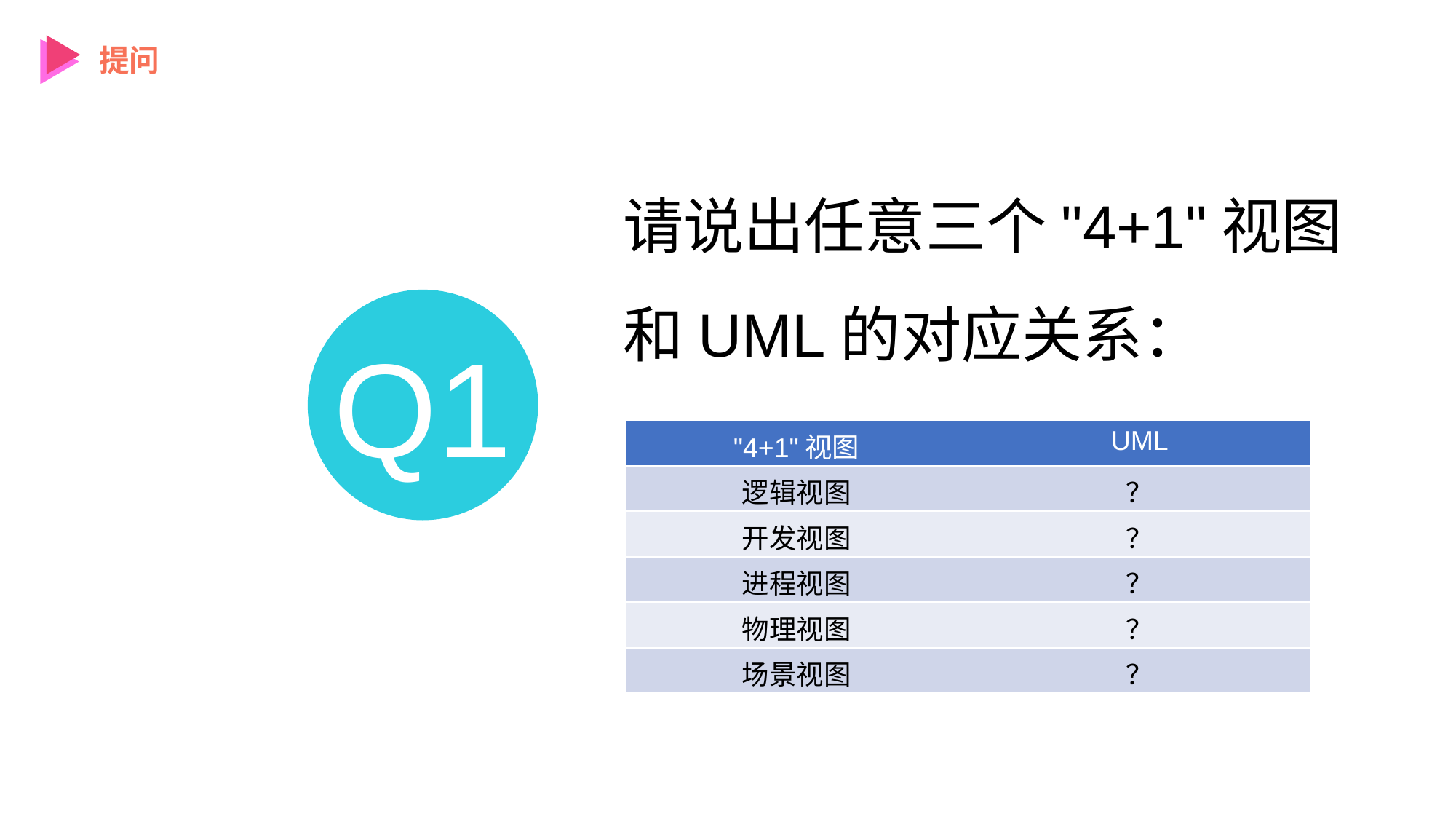

提问
请说出任意三个"4+1"视图和UML的对应关系：

Q1
| "4+1"视图 | UML |
| --- | --- |
| 逻辑视图 | ？ |
| 开发视图 | ？ |
| 进程视图 | ？ |
| 物理视图 | ？ |
| 场景视图 | ？ |